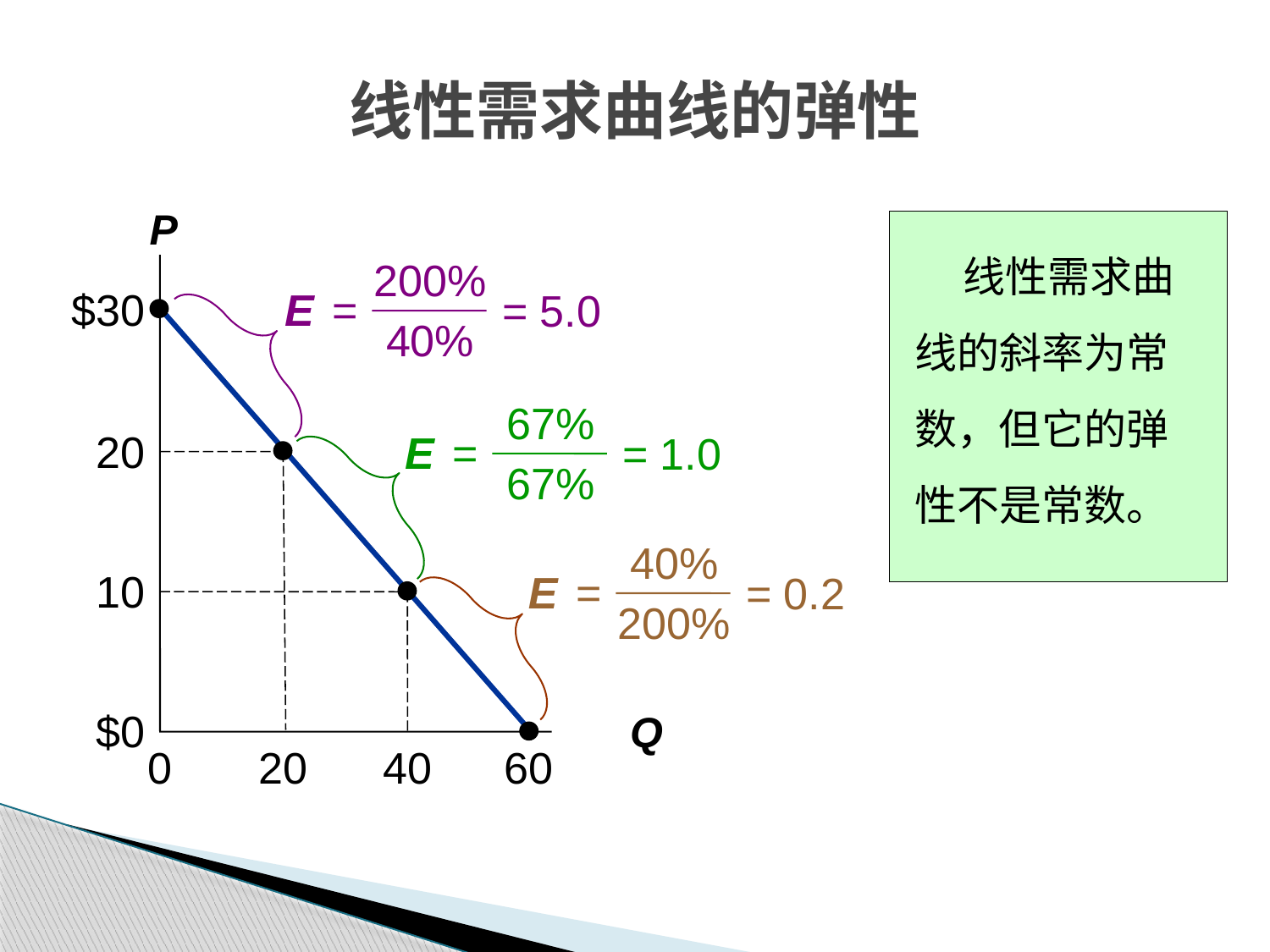

线性需求曲线的弹性
P

Q
$30
20
10
$0
0
20
40
60
    线性需求曲线的斜率为常数，但它的弹性不是常数。
200%
40%

E  =
= 5.0

67%
67%

E  =
= 1.0

40%
200%

E  =
= 0.2